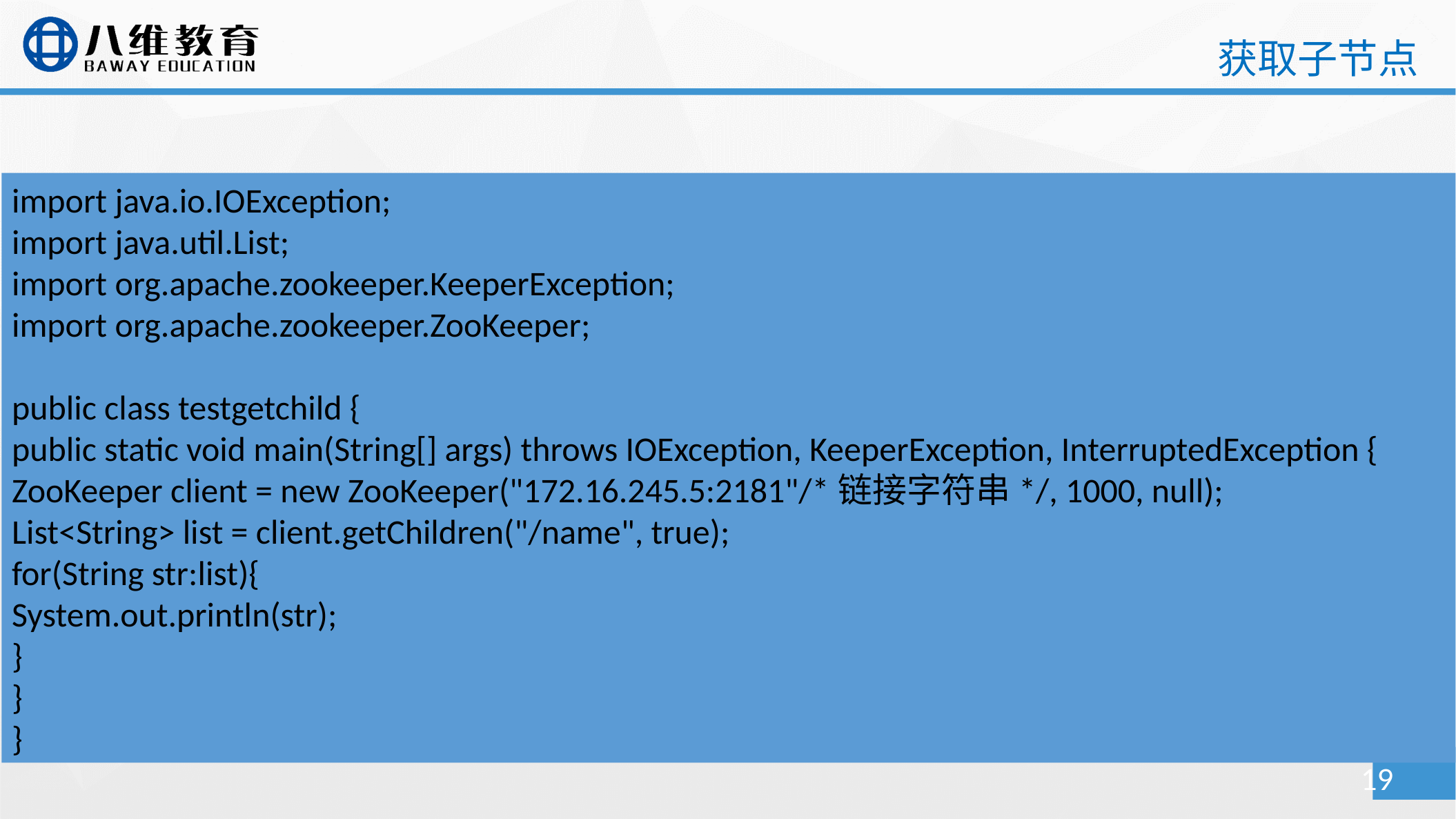

获取子节点
import java.io.IOException;
import java.util.List;
import org.apache.zookeeper.KeeperException;
import org.apache.zookeeper.ZooKeeper;

public class testgetchild {
public static void main(String[] args) throws IOException, KeeperException, InterruptedException {
ZooKeeper client = new ZooKeeper("172.16.245.5:2181"/*链接字符串*/, 1000, null);
List<String> list = client.getChildren("/name", true);
for(String str:list){
System.out.println(str);
}
}
}